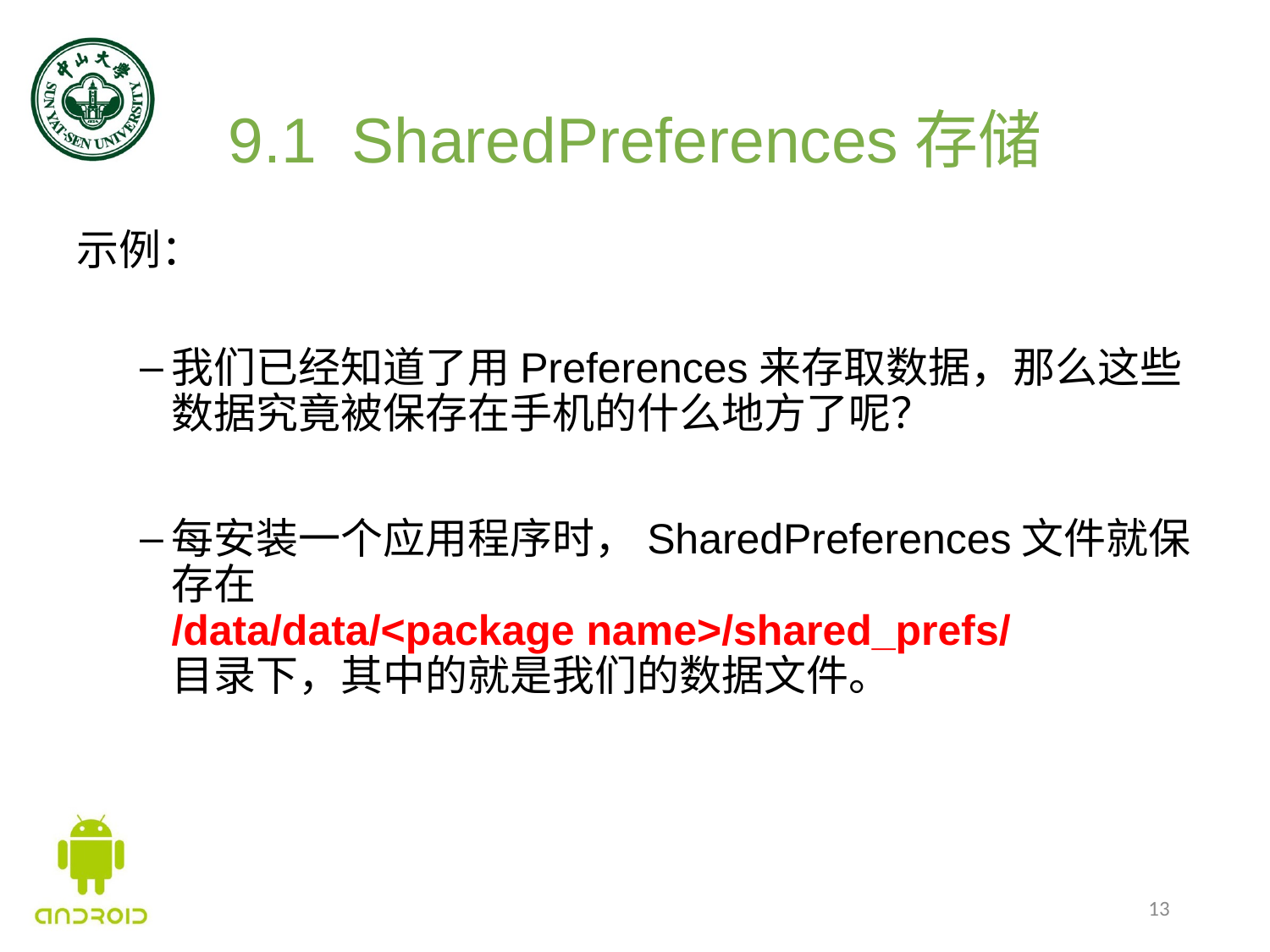

# 9.1  SharedPreferences存储
示例：

我们已经知道了用Preferences来存取数据，那么这些数据究竟被保存在手机的什么地方了呢？

每安装一个应用程序时，SharedPreferences文件就保存在
/data/data/<package name>/shared_prefs/
目录下，其中的就是我们的数据文件。
13